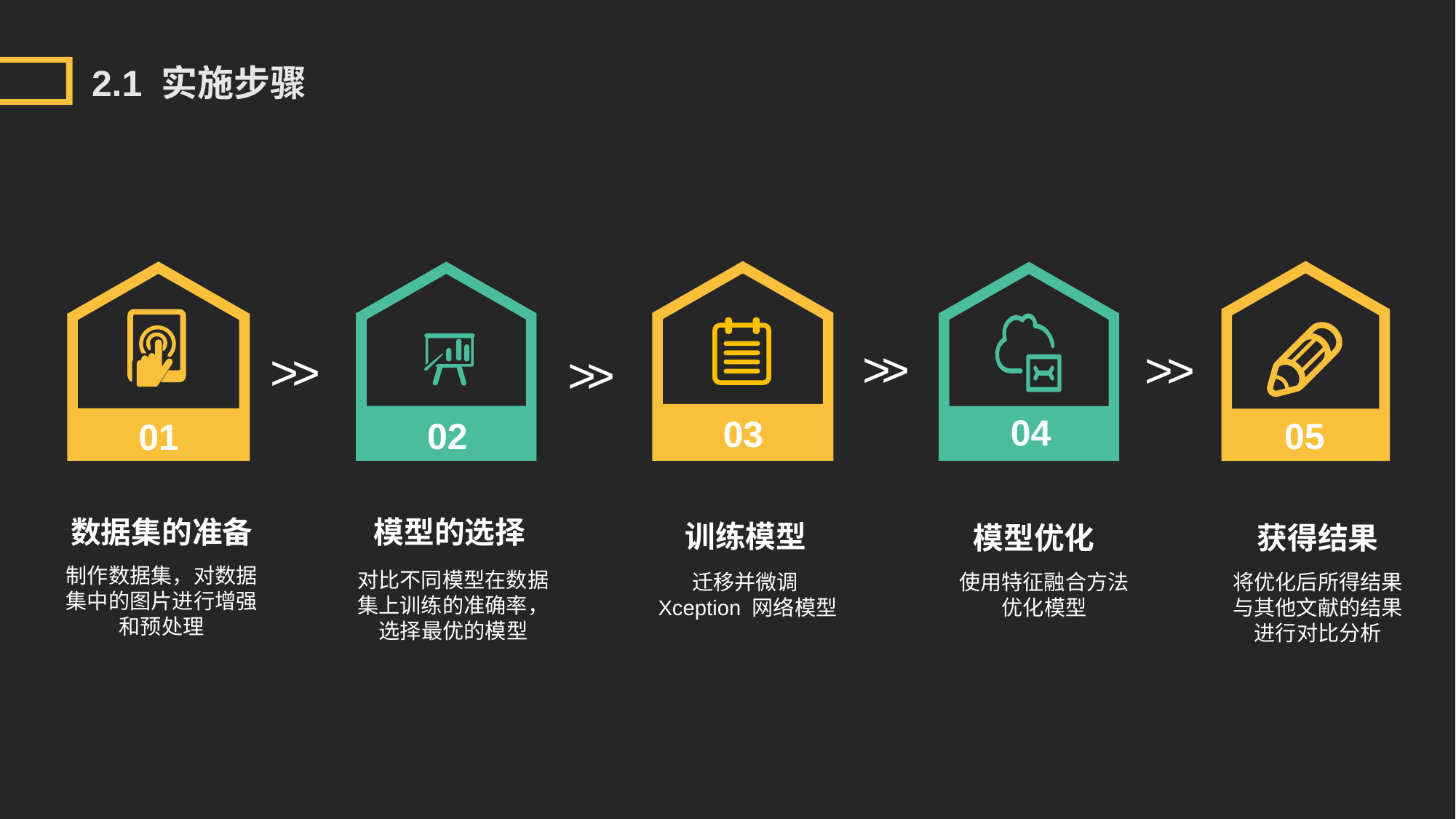

2.1 实施步骤

>
>
>
>
>
>
>
>

04
03

02
05

01

数据集的准备
模型的选择
训练模型
模型优化
获得结果
制作数据集，对数据集中的图片进行增强和预处理
对比不同模型在数据集上训练的准确率，选择最优的模型
使用特征融合方法优化模型
将优化后所得结果与其他文献的结果进行对比分析
迁移并微调Xception 网络模型